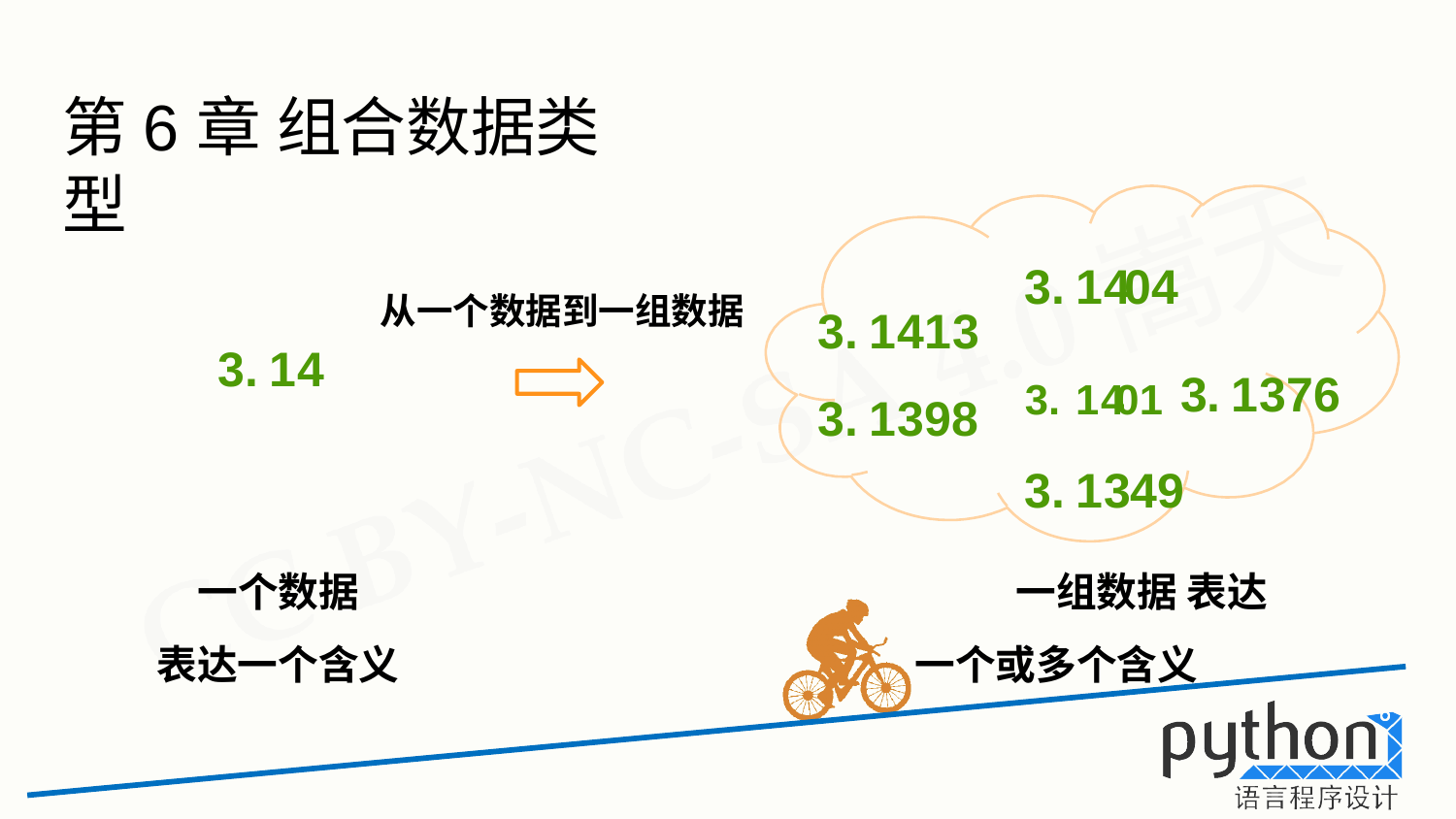

# 第6章 组合数据类型

3.1404
3.1401 3.1376
3.1349
从一个数据到一组数据
3.14
3.1413
3.1398

一个数据 表达一个含义
一组数据 表达一个或多个含义